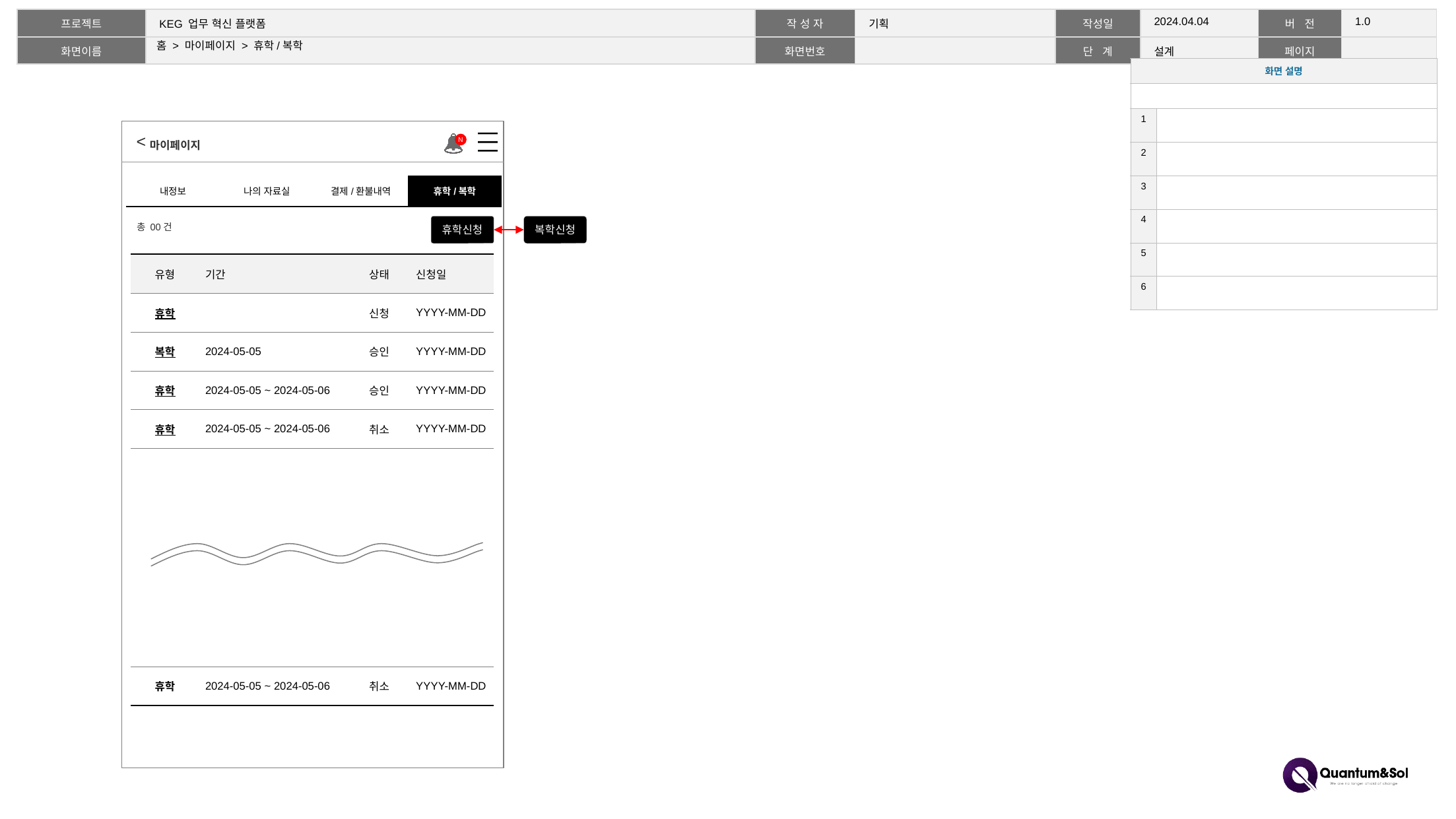

# 홈 > 마이페이지 > 휴학/복학
| 화면 설명 |  |
| --- | --- |
|  |  |
| 1 |  |
| 2 |  |
| 3 |  |
| 4 |  |
| 5 |  |
| 6 |  |
마이페이지
| 내정보 | 나의 자료실 | 결제/환불내역 | 휴학/복학 |
| --- | --- | --- | --- |
총 00건
휴학신청
복학신청
|  | 유형 | 기간 | 상태 | 신청일 |
| --- | --- | --- | --- | --- |
|  | 휴학 |  | 신청 | YYYY-MM-DD |
|  | 복학 | 2024-05-05 | 승인 | YYYY-MM-DD |
|  | 휴학 | 2024-05-05 ~ 2024-05-06 | 승인 | YYYY-MM-DD |
|  | 휴학 | 2024-05-05 ~ 2024-05-06 | 취소 | YYYY-MM-DD |
|  |  |  |  |  |
|  | 휴학 | 2024-05-05 ~ 2024-05-06 | 취소 | YYYY-MM-DD |